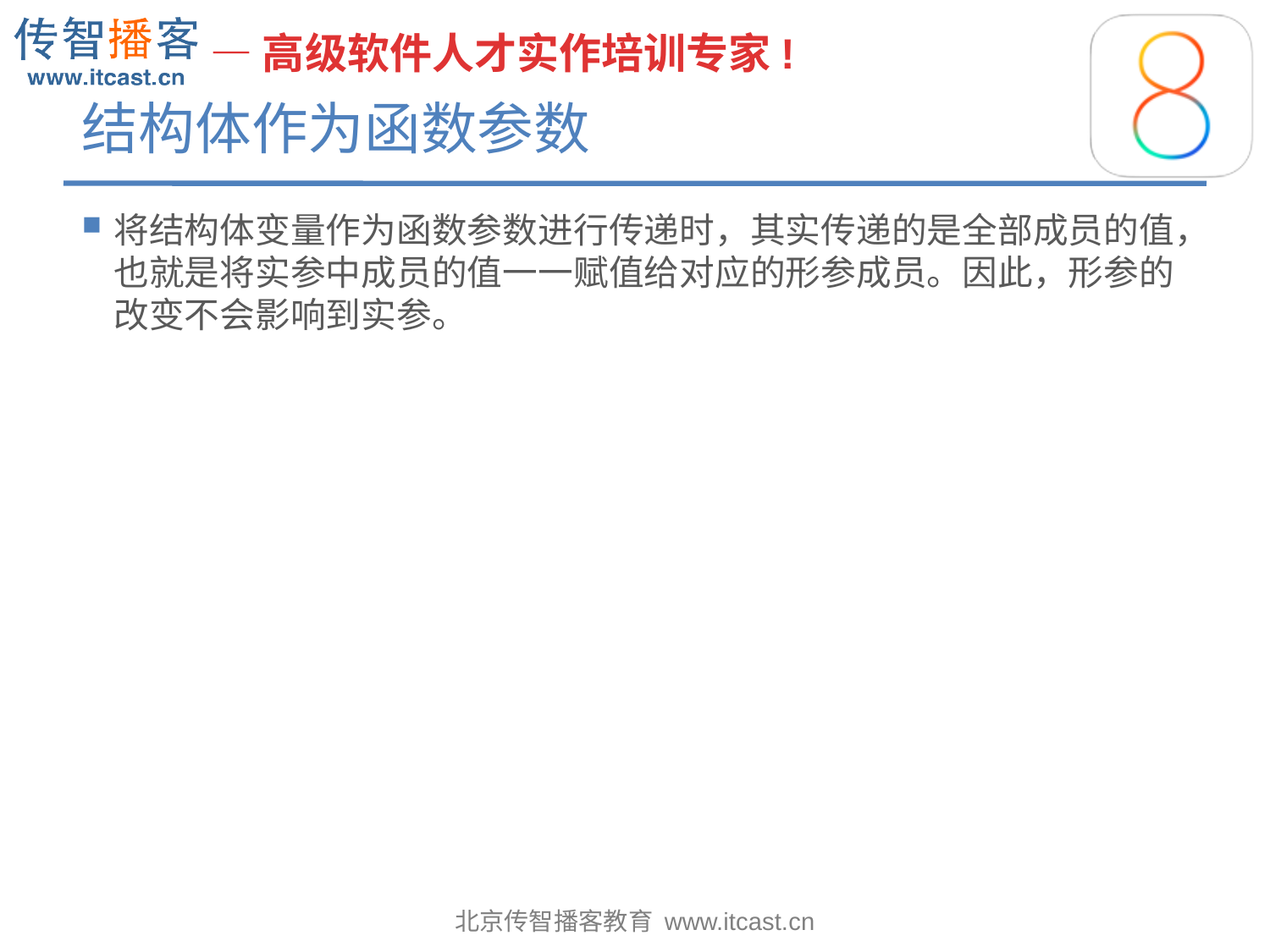

# 结构体作为函数参数
将结构体变量作为函数参数进行传递时，其实传递的是全部成员的值，也就是将实参中成员的值一一赋值给对应的形参成员。因此，形参的改变不会影响到实参。